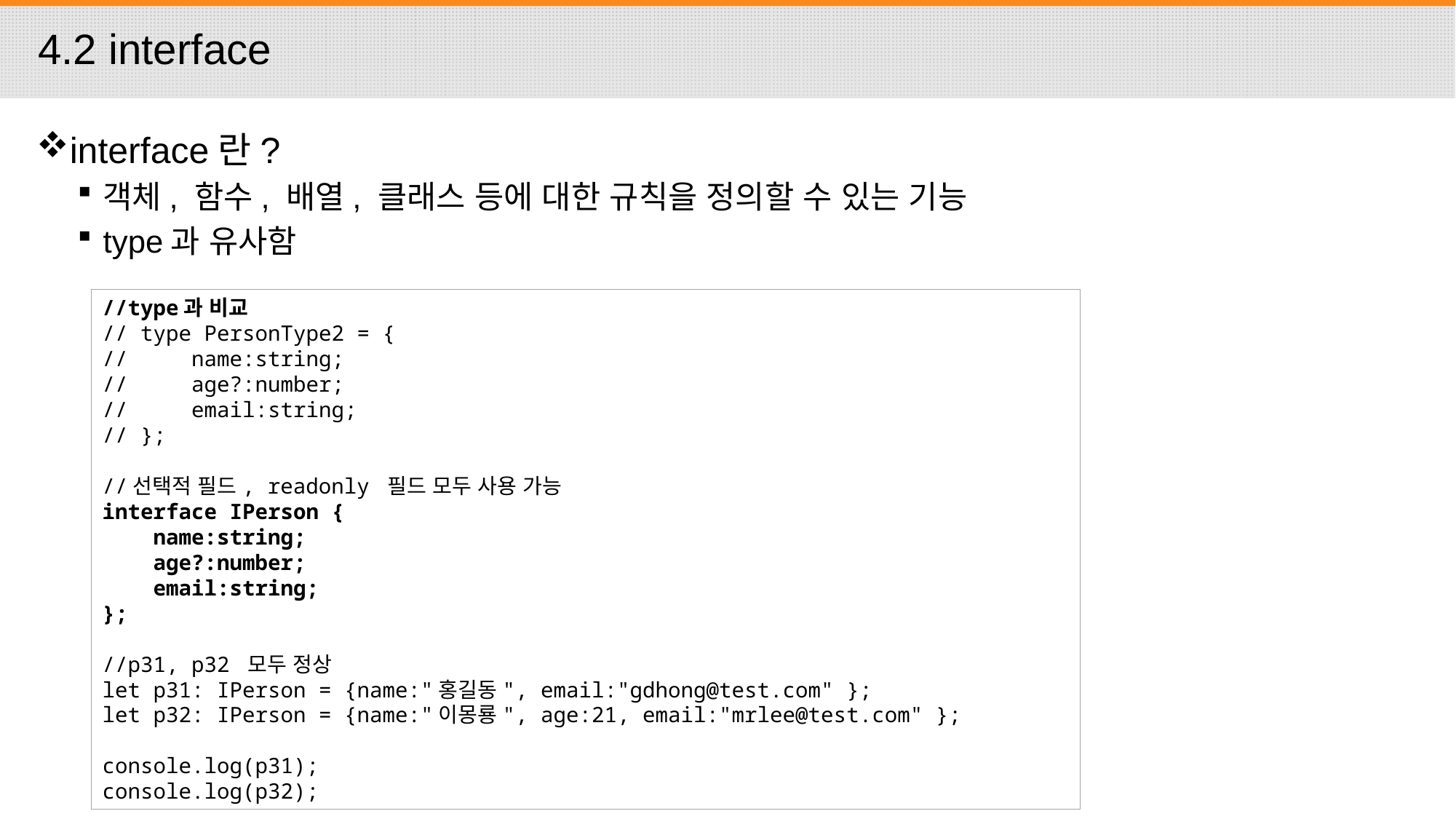

# 4.2 interface
interface란?
객체, 함수, 배열, 클래스 등에 대한 규칙을 정의할 수 있는 기능
type과 유사함
//type과 비교
// type PersonType2 = {
//     name:string;
//     age?:number;
//     email:string;
// };

//선택적 필드, readonly 필드 모두 사용 가능
interface IPerson {
    name:string;
    age?:number;
    email:string;
};

//p31, p32 모두 정상
let p31: IPerson = {name:"홍길동", email:"gdhong@test.com" };
let p32: IPerson = {name:"이몽룡", age:21, email:"mrlee@test.com" };

console.log(p31);
console.log(p32);